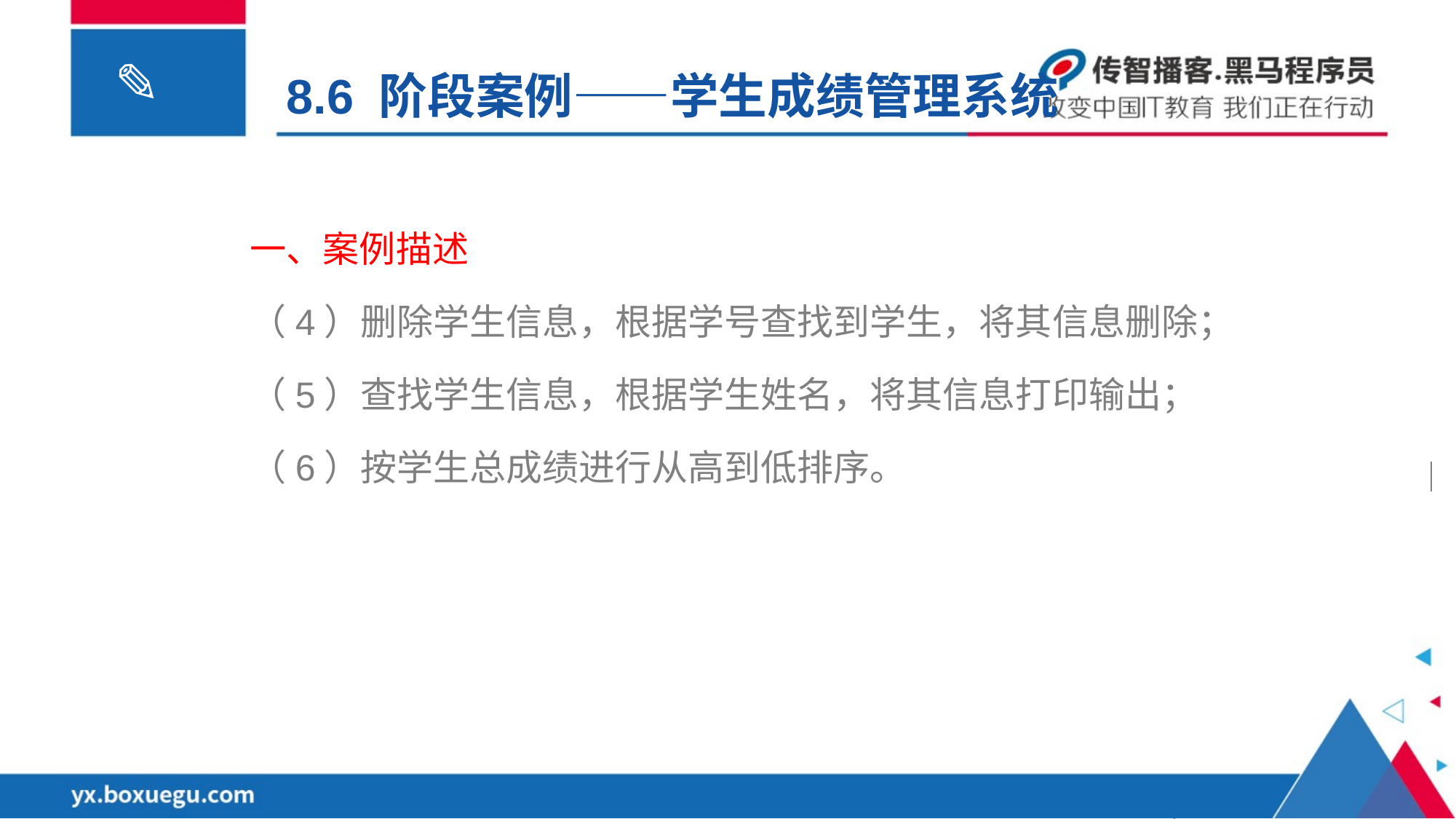

8.6 阶段案例——学生成绩管理系统
一、案例描述
（4）删除学生信息，根据学号查找到学生，将其信息删除；
（5）查找学生信息，根据学生姓名，将其信息打印输出；
（6）按学生总成绩进行从高到低排序。